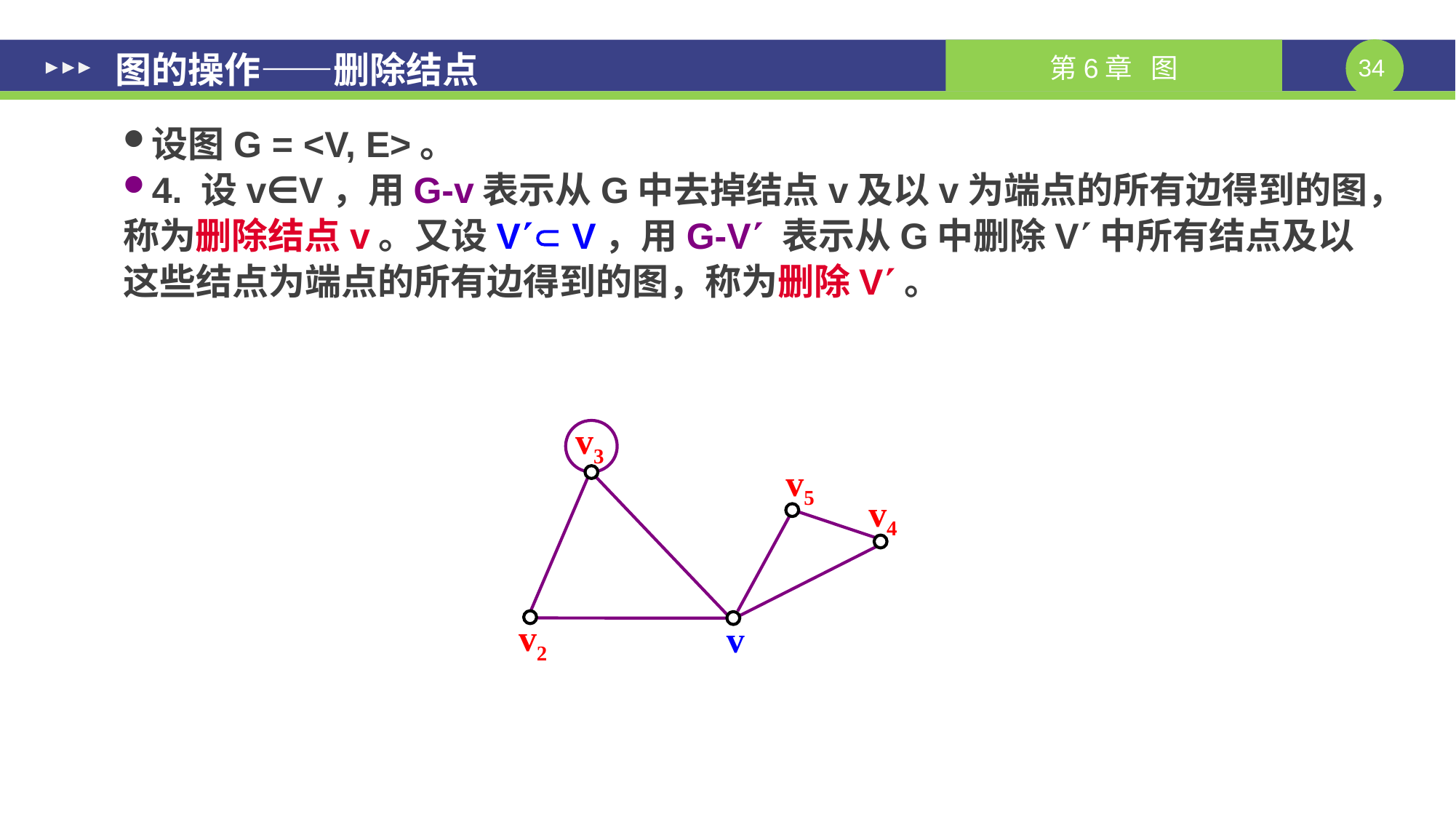

图的操作——删除结点
设图G = <V, E>。
4. 设v∈V，用G-v表示从G中去掉结点v及以v为端点的所有边得到的图，称为删除结点v。又设V′⊂ V，用G-V′ 表示从G中删除V′中所有结点及以这些结点为端点的所有边得到的图，称为删除V′。

v3
v5

v4

v2

v